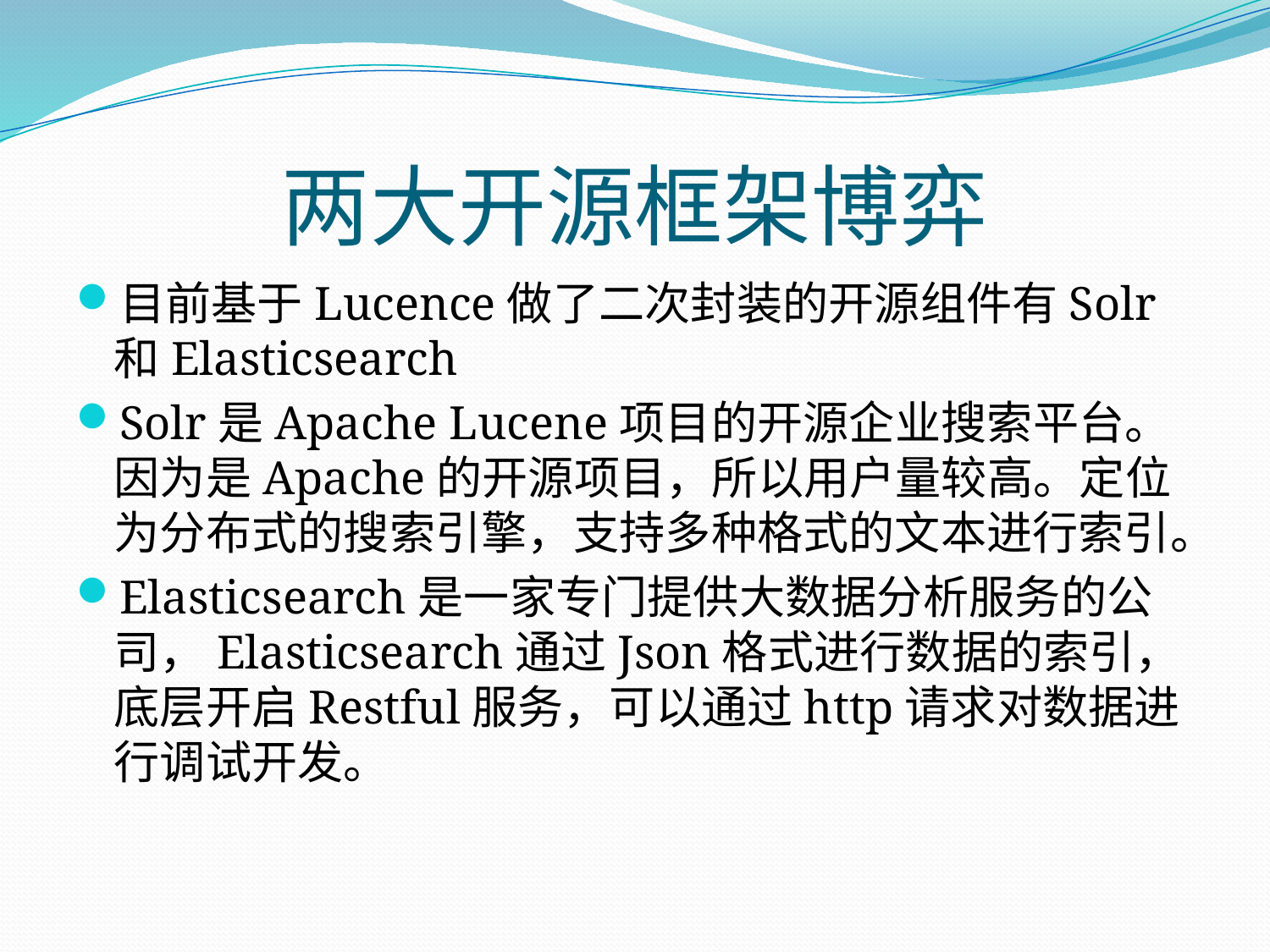

# 两大开源框架博弈
目前基于Lucence做了二次封装的开源组件有Solr和Elasticsearch
Solr是Apache Lucene项目的开源企业搜索平台。因为是Apache的开源项目，所以用户量较高。定位为分布式的搜索引擎，支持多种格式的文本进行索引。
Elasticsearch是一家专门提供大数据分析服务的公司，Elasticsearch通过Json格式进行数据的索引，底层开启Restful服务，可以通过http请求对数据进行调试开发。